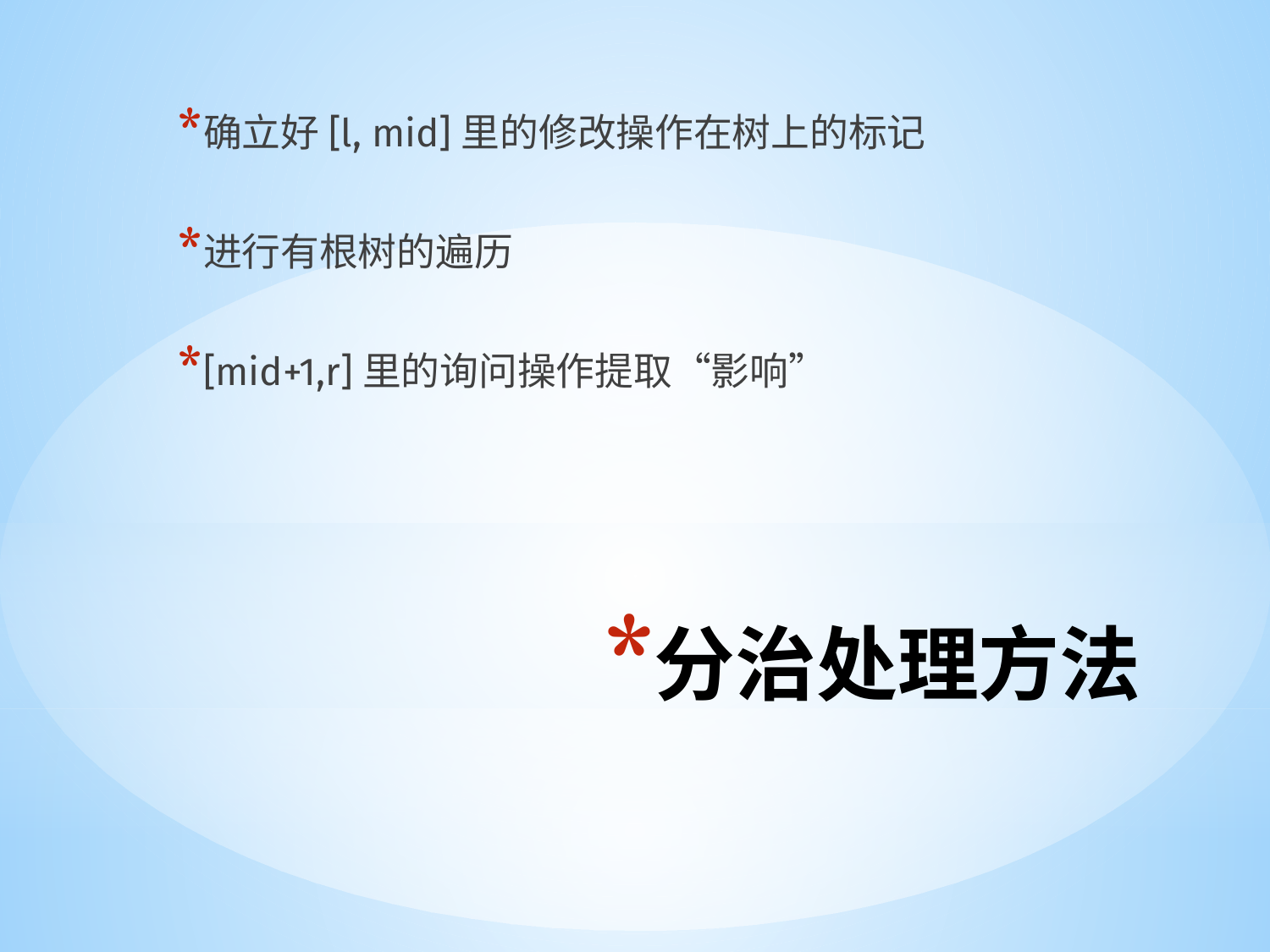

确立好[l, mid]里的修改操作在树上的标记

进行有根树的遍历

[mid+1,r]里的询问操作提取“影响”
# 分治处理方法